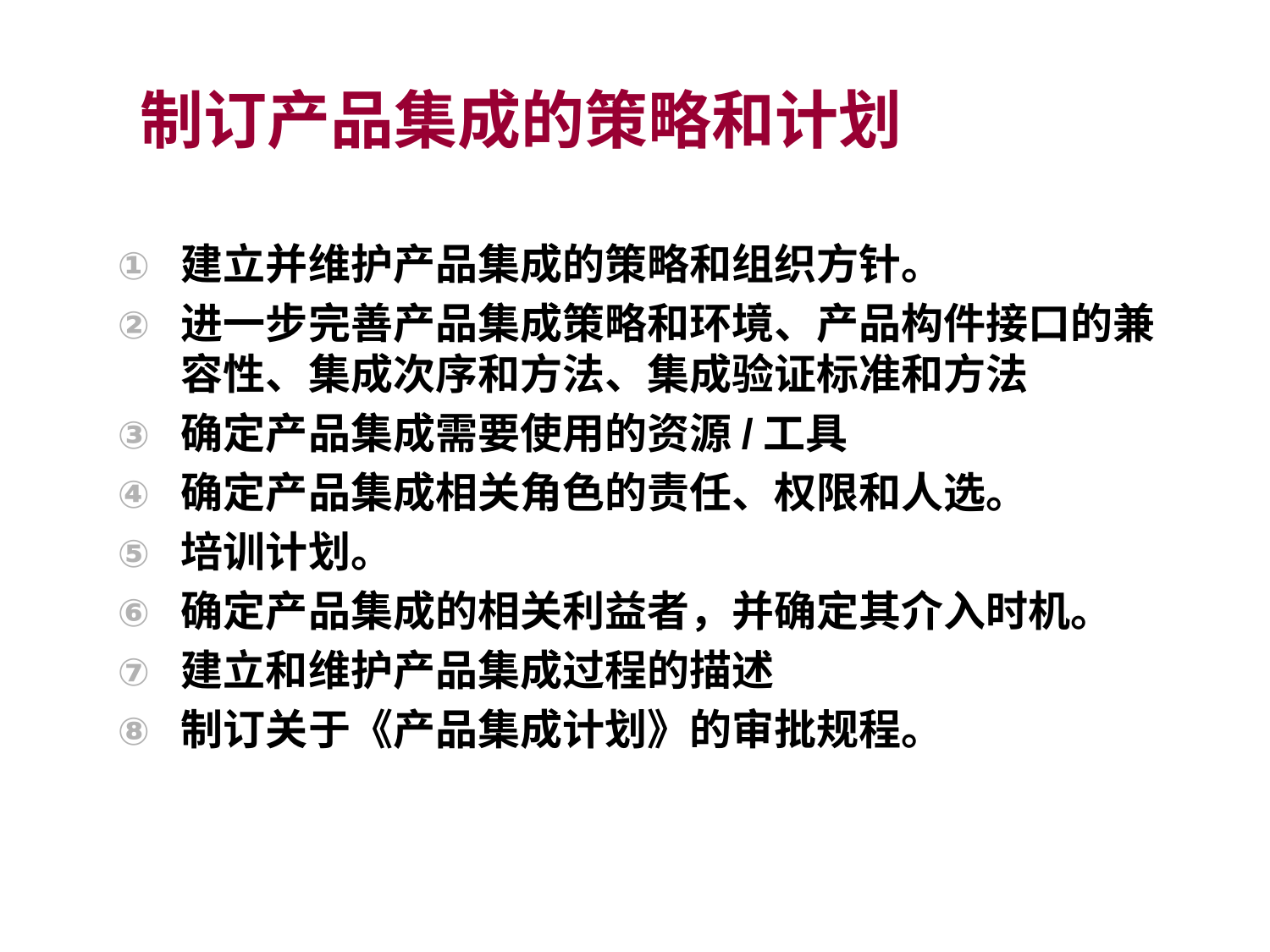

制订产品集成的策略和计划
建立并维护产品集成的策略和组织方针。
进一步完善产品集成策略和环境、产品构件接口的兼容性、集成次序和方法、集成验证标准和方法
确定产品集成需要使用的资源/工具
确定产品集成相关角色的责任、权限和人选。
培训计划。
确定产品集成的相关利益者，并确定其介入时机。
建立和维护产品集成过程的描述
制订关于《产品集成计划》的审批规程。